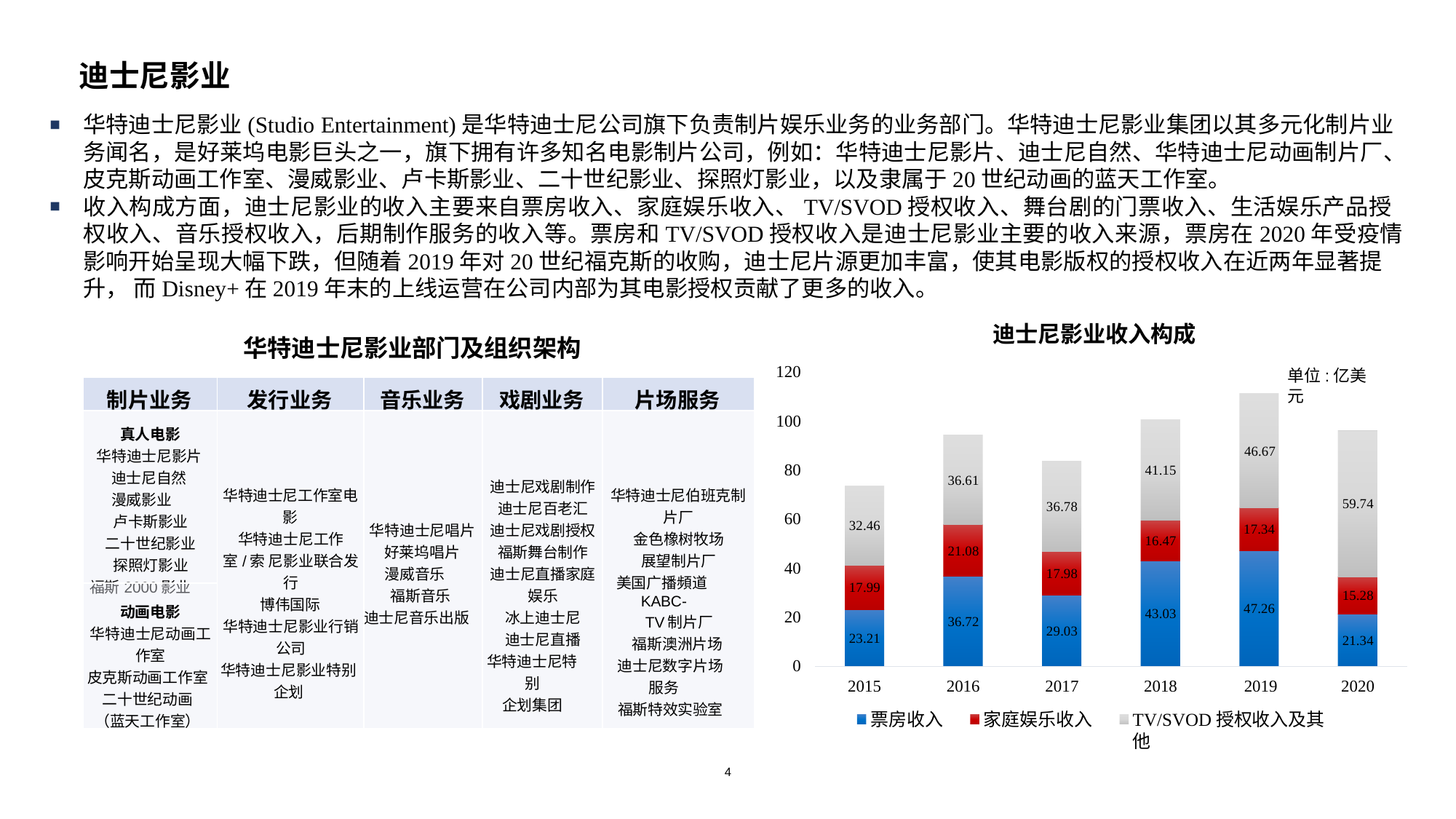

# 迪士尼影业
华特迪士尼影业(Studio Entertainment)是华特迪士尼公司旗下负责制片娱乐业务的业务部门。华特迪士尼影业集团以其多元化制片业 务闻名，是好莱坞电影巨头之一，旗下拥有许多知名电影制片公司，例如：华特迪士尼影片、迪士尼自然、华特迪士尼动画制片厂、 皮克斯动画工作室、漫威影业、卢卡斯影业、二十世纪影业、探照灯影业，以及隶属于20世纪动画的蓝天工作室。
收入构成方面，迪士尼影业的收入主要来自票房收入、家庭娱乐收入、TV/SVOD授权收入、舞台剧的门票收入、生活娱乐产品授 权收入、音乐授权收入，后期制作服务的收入等。票房和TV/SVOD授权收入是迪士尼影业主要的收入来源，票房在2020年受疫情 影响开始呈现大幅下跌，但随着2019年对20世纪福克斯的收购，迪士尼片源更加丰富，使其电影版权的授权收入在近两年显著提升， 而Disney+在2019年末的上线运营在公司内部为其电影授权贡献了更多的收入。
迪士尼影业收入构成
华特迪士尼影业部门及组织架构
120
单位:亿美元
| 制片业务 | 发行业务 | 音乐业务 | 戏剧业务 | 片场服务 |
| --- | --- | --- | --- | --- |
| 真人电影 华特迪士尼影片 迪士尼自然 漫威影业 卢卡斯影业 二十世纪影业 探照灯影业 福斯2000影业 | 华特迪士尼工作室电 影 华特迪士尼工作室/索 尼影业联合发行 博伟国际 华特迪士尼影业行销 公司 华特迪士尼影业特别 企划 | 华特迪士尼唱片 好莱坞唱片 漫威音乐 福斯音乐 迪士尼音乐出版 | 迪士尼戏剧制作 迪士尼百老汇 迪士尼戏剧授权 福斯舞台制作 迪士尼直播家庭 娱乐 冰上迪士尼 迪士尼直播 华特迪士尼特别 企划集团 | 华特迪士尼伯班克制 片厂 金色橡树牧场 展望制片厂 美国广播頻道KABC- TV制片厂 福斯澳洲片场 迪士尼数字片场服务 福斯特效实验室 |
| 动画电影 华特迪士尼动画工 作室 皮克斯动画工作室 二十世纪动画 （蓝天工作室） |  |  |  |  |

100
46.67

80

41.15
36.61

59.74
36.78
60

32.46

17.34

16.47
21.08

40

17.98

17.99
15.28

47.26
43.03
20

36.72

29.03
23.21
21.34
0

2015
票房收入
2016
2017
家庭娱乐收入
2018	2019
2020
TV/SVOD授权收入及其他

4